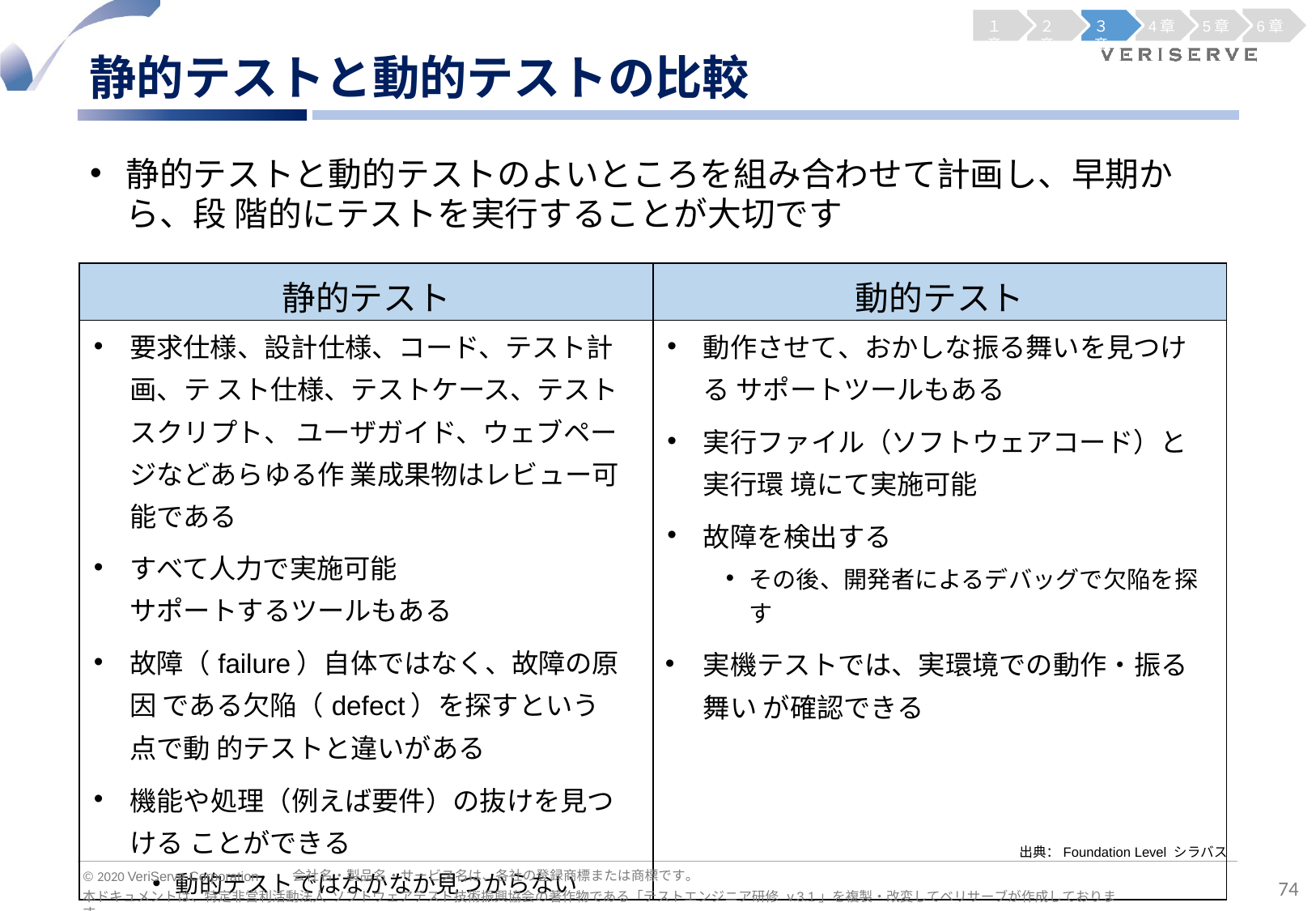

１章
２章
３章
4章
5章
6章
静的テストと動的テストの比較

静的テストと動的テストのよいところを組み合わせて計画し、早期から、段 階的にテストを実行することが大切です
| 静的テスト | 動的テスト |
| --- | --- |
| 要求仕様、設計仕様、コード、テスト計画、テ スト仕様、テストケース、テストスクリプト、 ユーザガイド、ウェブページなどあらゆる作 業成果物はレビュー可能である すべて人力で実施可能 サポートするツールもある 故障（failure）自体ではなく、故障の原因 である欠陥（defect）を探すという点で動 的テストと違いがある 機能や処理（例えば要件）の抜けを見つける ことができる 動的テストではなかなか見つからない | 動作させて、おかしな振る舞いを見つける サポートツールもある 実行ファイル（ソフトウェアコード）と実行環 境にて実施可能 故障を検出する その後、開発者によるデバッグで欠陥を探す 実機テストでは、実環境での動作・振る舞い が確認できる |
出典：Foundation Level シラバス
会社名・製品名・サービス名は、各社の登録商標または商標です。
© 2020 VeriServe Corporation
74
本ドキュメントは、特定非営利活動法人 ソフトウェアテスト技術振興協会の著作物である「テストエンジニア研修 v.3.1」を複製・改変してベリサーブが作成しております。